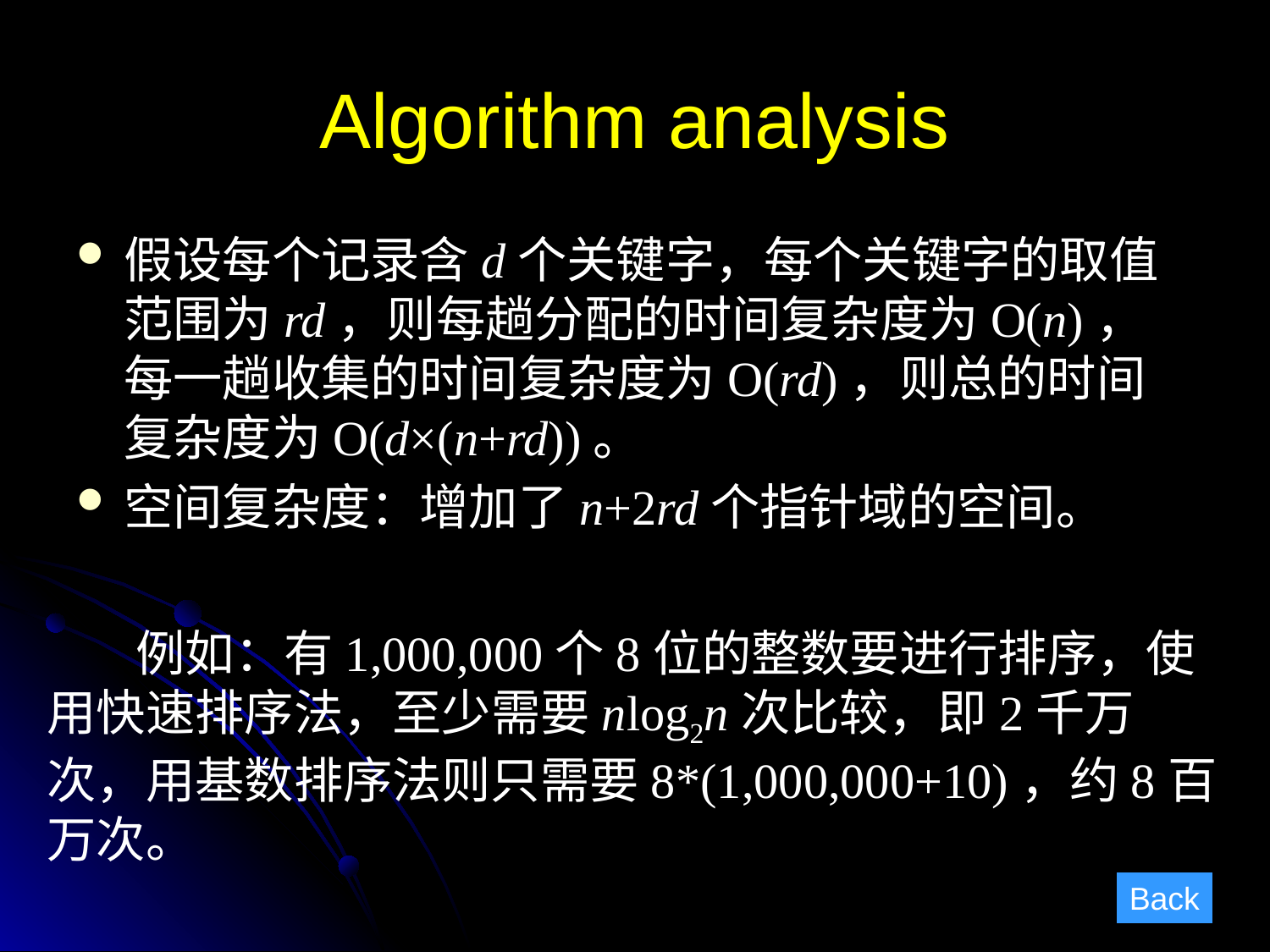

# Algorithm analysis
假设每个记录含d个关键字，每个关键字的取值范围为rd，则每趟分配的时间复杂度为O(n)，每一趟收集的时间复杂度为O(rd)，则总的时间复杂度为O(d×(n+rd))。
空间复杂度：增加了n+2rd个指针域的空间。

       例如：有1,000,000个8位的整数要进行排序，使用快速排序法，至少需要nlog2n次比较，即2千万次，用基数排序法则只需要8*(1,000,000+10)，约8百万次。
Back